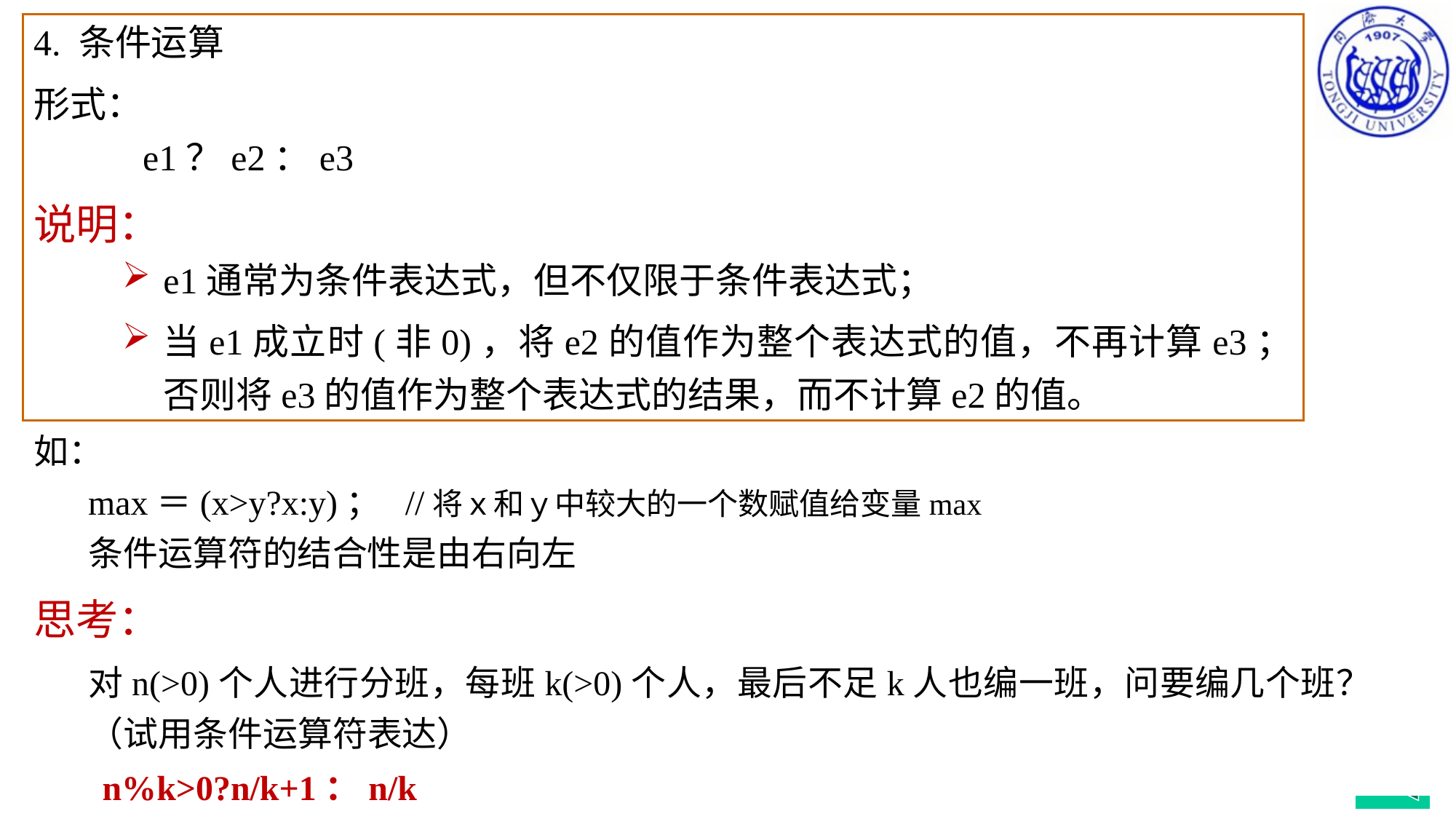

4. 条件运算
形式：
	e1？e2：e3
说明：
e1通常为条件表达式，但不仅限于条件表达式；
当e1成立时(非0)，将e2的值作为整个表达式的值，不再计算e3；否则将e3的值作为整个表达式的结果，而不计算e2的值。
如：
max＝(x>y?x:y)；  //将ｘ和ｙ中较大的一个数赋值给变量max
条件运算符的结合性是由右向左
思考：
对n(>0)个人进行分班，每班k(>0)个人，最后不足k人也编一班，问要编几个班？（试用条件运算符表达）

n%k>0?n/k+1：n/k